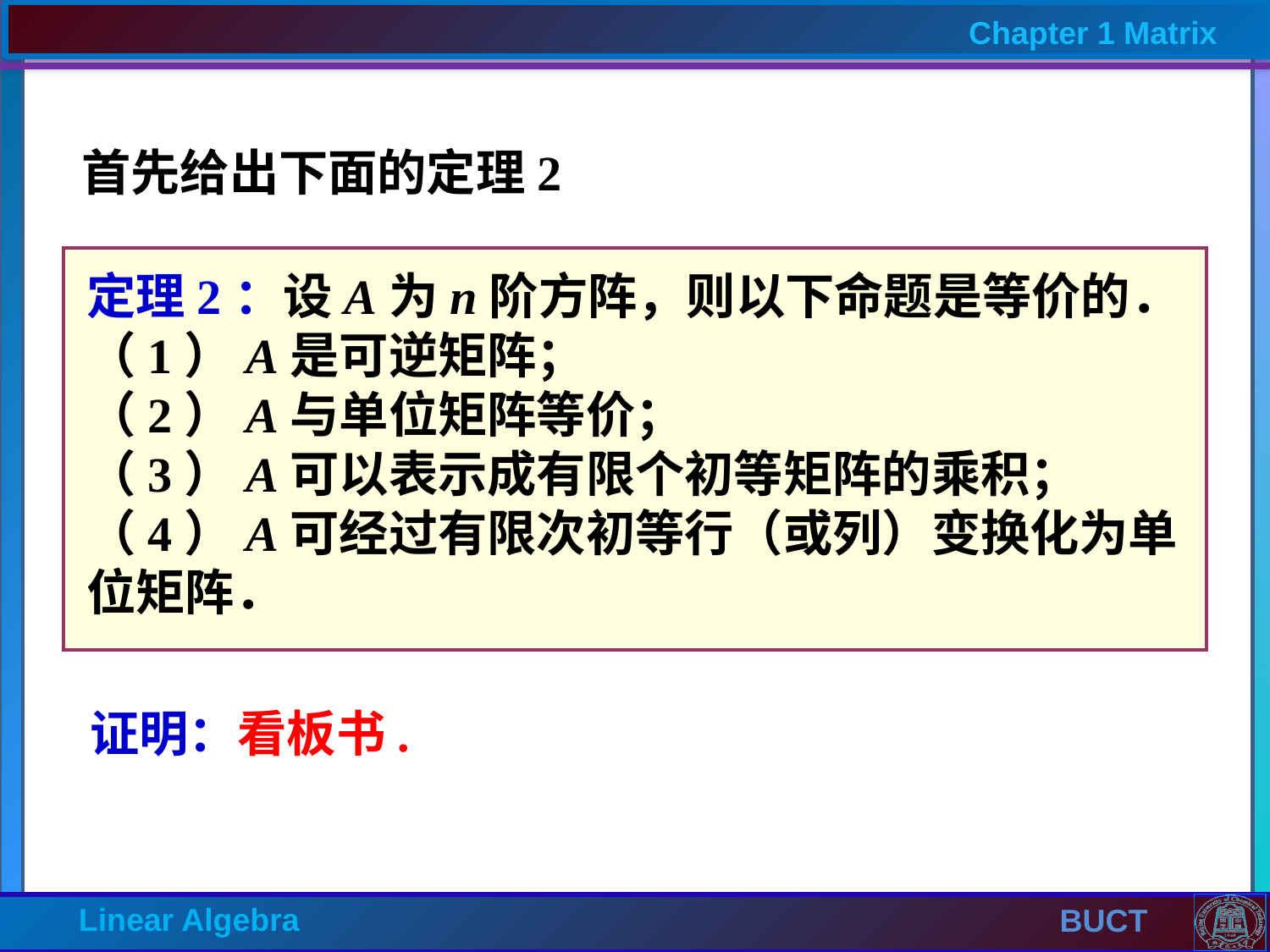

首先给出下面的定理2

定理2：设A为n阶方阵，则以下命题是等价的．
（1）A是可逆矩阵；
（2）A与单位矩阵等价；
（3）A可以表示成有限个初等矩阵的乘积；
（4）A可经过有限次初等行（或列）变换化为单位矩阵．
证明：看板书.